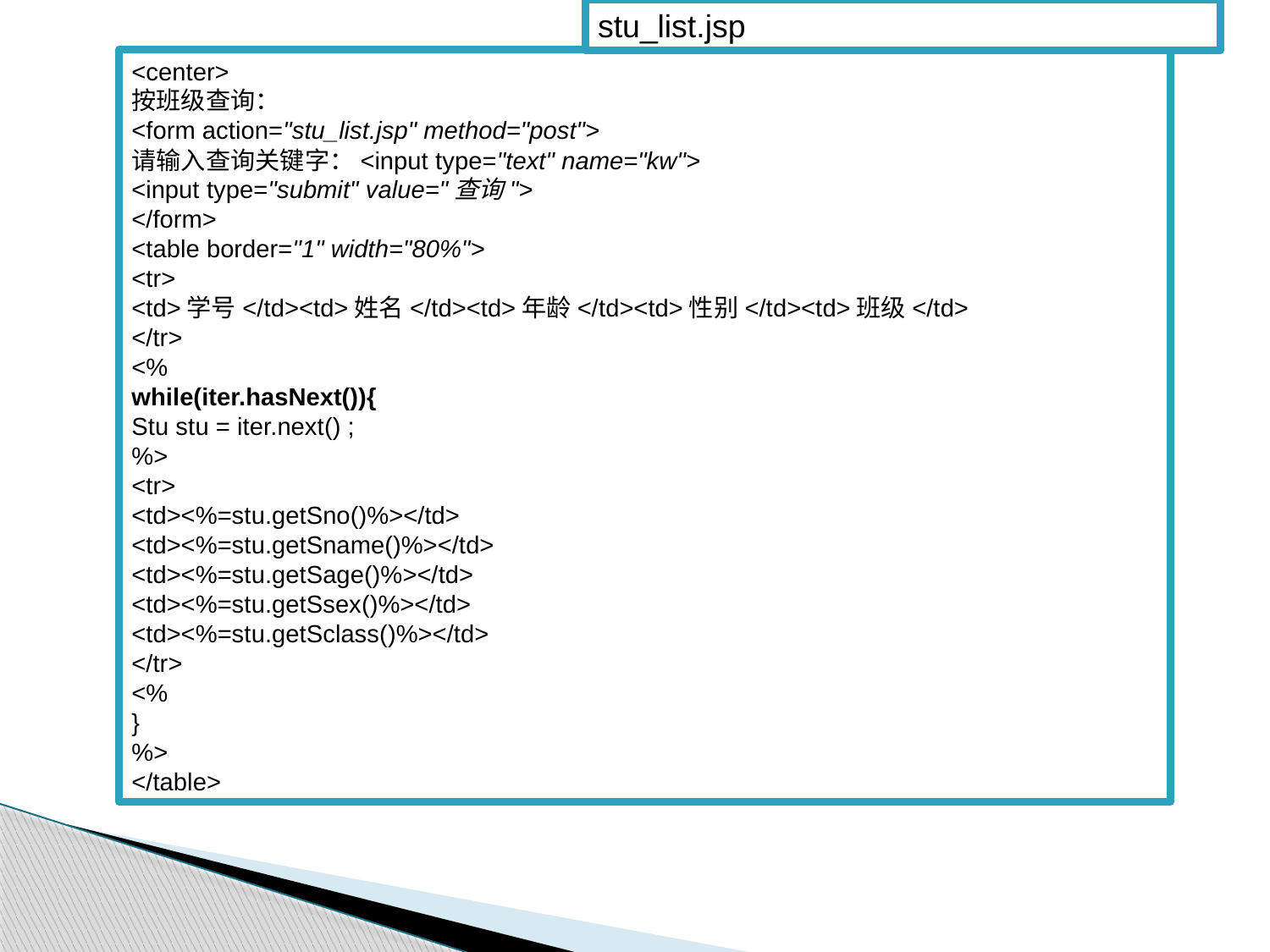

stu_list.jsp
<center>
按班级查询：
<form action="stu_list.jsp" method="post">
请输入查询关键字：<input type="text" name="kw">
<input type="submit" value="查询">
</form>
<table border="1" width="80%">
<tr>
<td>学号</td><td>姓名</td><td>年龄</td><td>性别</td><td>班级</td>
</tr>
<%
while(iter.hasNext()){
Stu stu = iter.next() ;
%>
<tr>
<td><%=stu.getSno()%></td>
<td><%=stu.getSname()%></td>
<td><%=stu.getSage()%></td>
<td><%=stu.getSsex()%></td>
<td><%=stu.getSclass()%></td>
</tr>
<%
}
%>
</table>